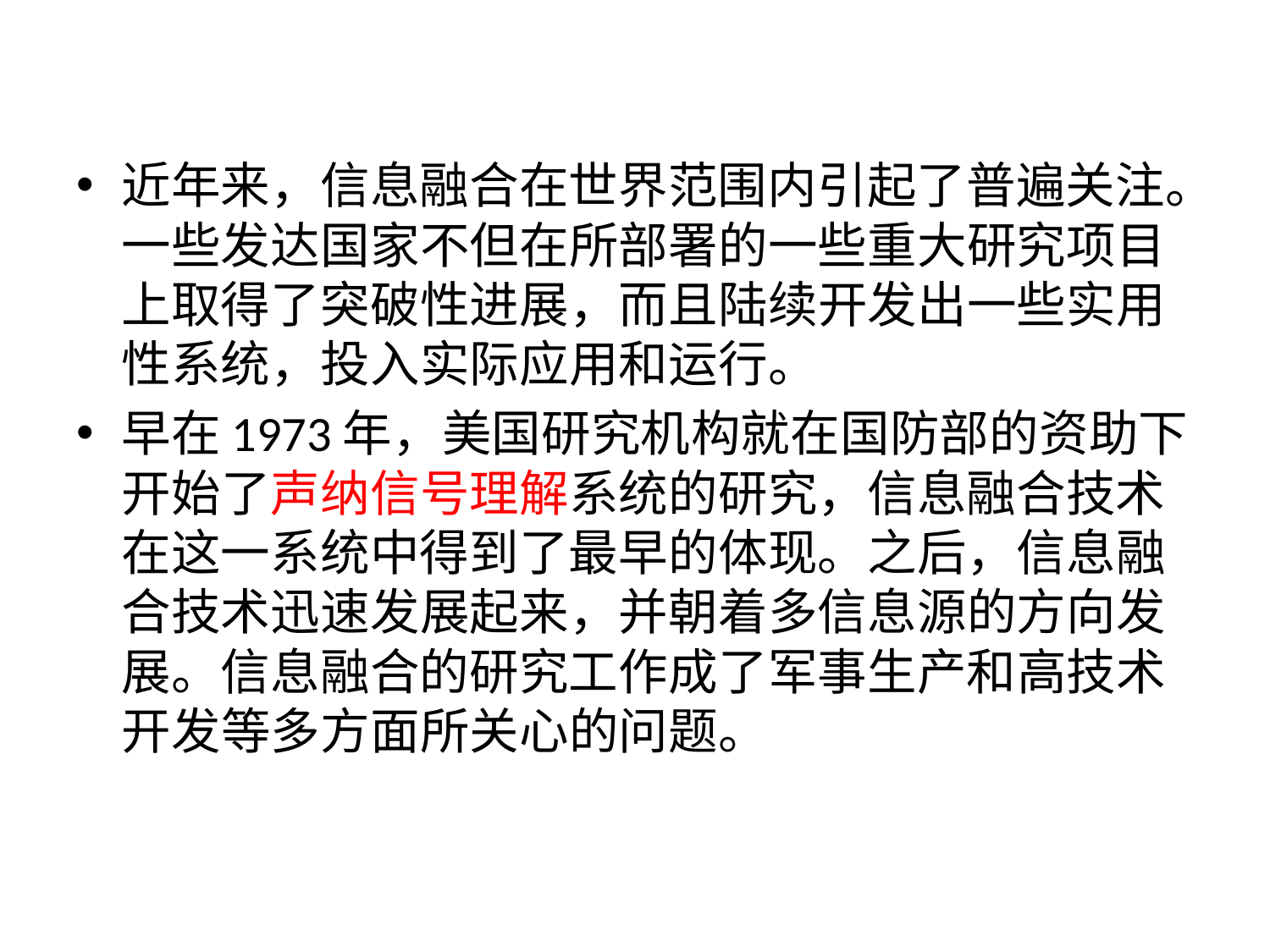

近年来，信息融合在世界范围内引起了普遍关注。一些发达国家不但在所部署的一些重大研究项目上取得了突破性进展，而且陆续开发出一些实用性系统，投入实际应用和运行。
早在1973年，美国研究机构就在国防部的资助下开始了声纳信号理解系统的研究，信息融合技术在这一系统中得到了最早的体现。之后，信息融合技术迅速发展起来，并朝着多信息源的方向发展。信息融合的研究工作成了军事生产和高技术开发等多方面所关心的问题。